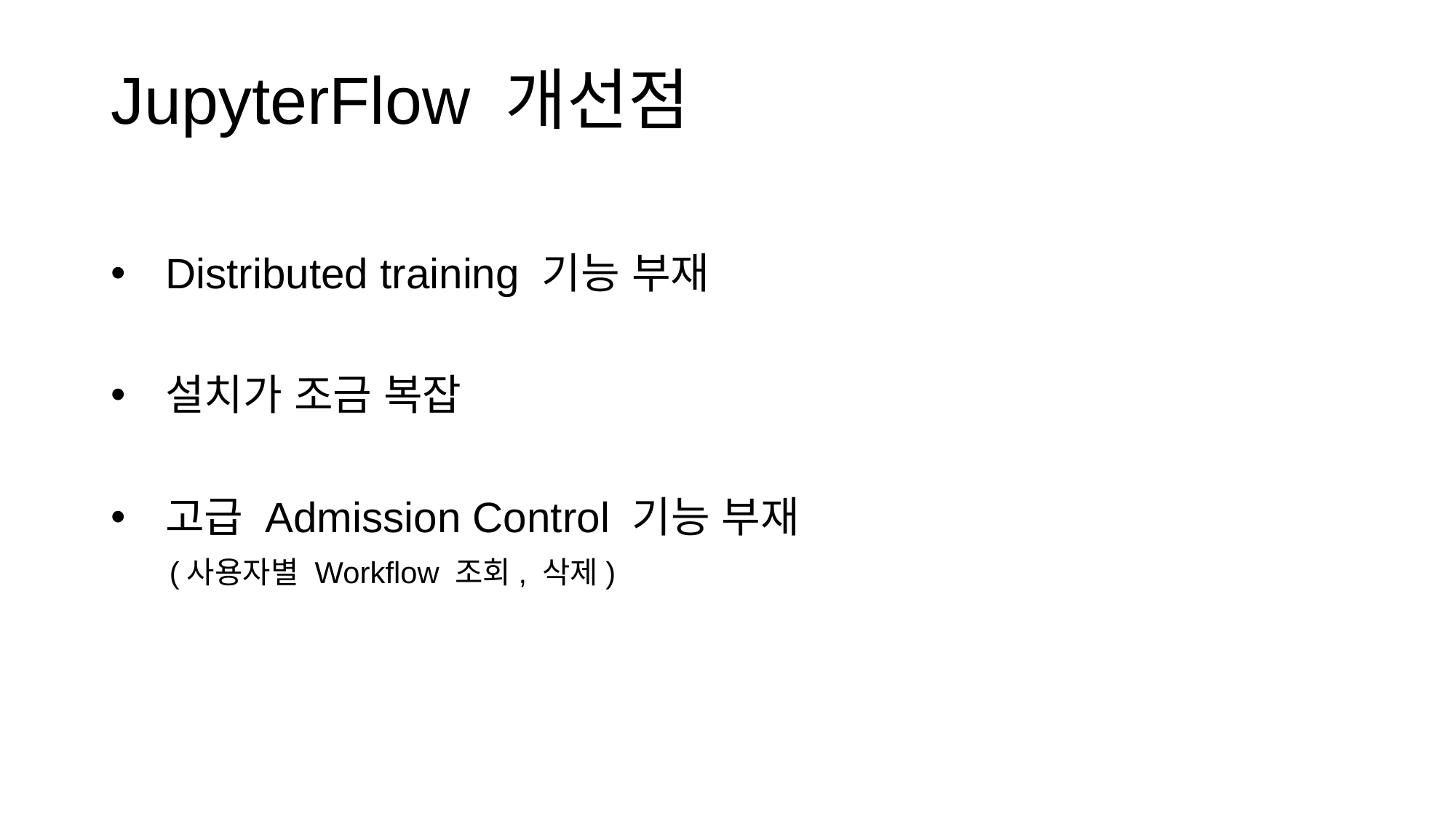

# JupyterFlow 개선점

Distributed training 기능 부재

설치가 조금 복잡

고급 Admission Control 기능 부재
       (사용자별 Workflow 조회, 삭제)